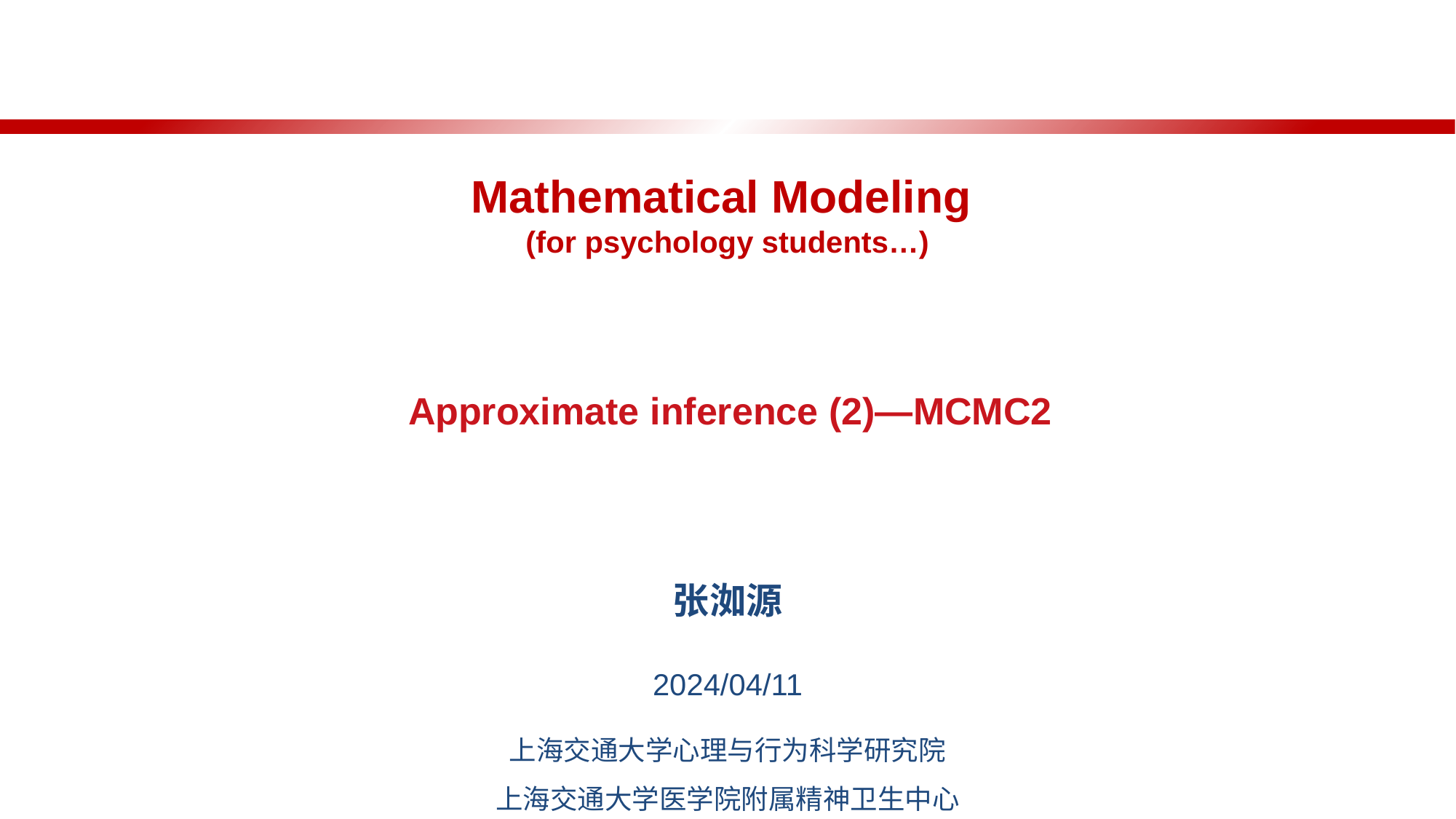

# Mathematical Modeling (for psychology students…)
Approximate inference (2)—MCMC2
张洳源
2024/04/11
上海交通大学心理与行为科学研究院
上海交通大学医学院附属精神卫生中心